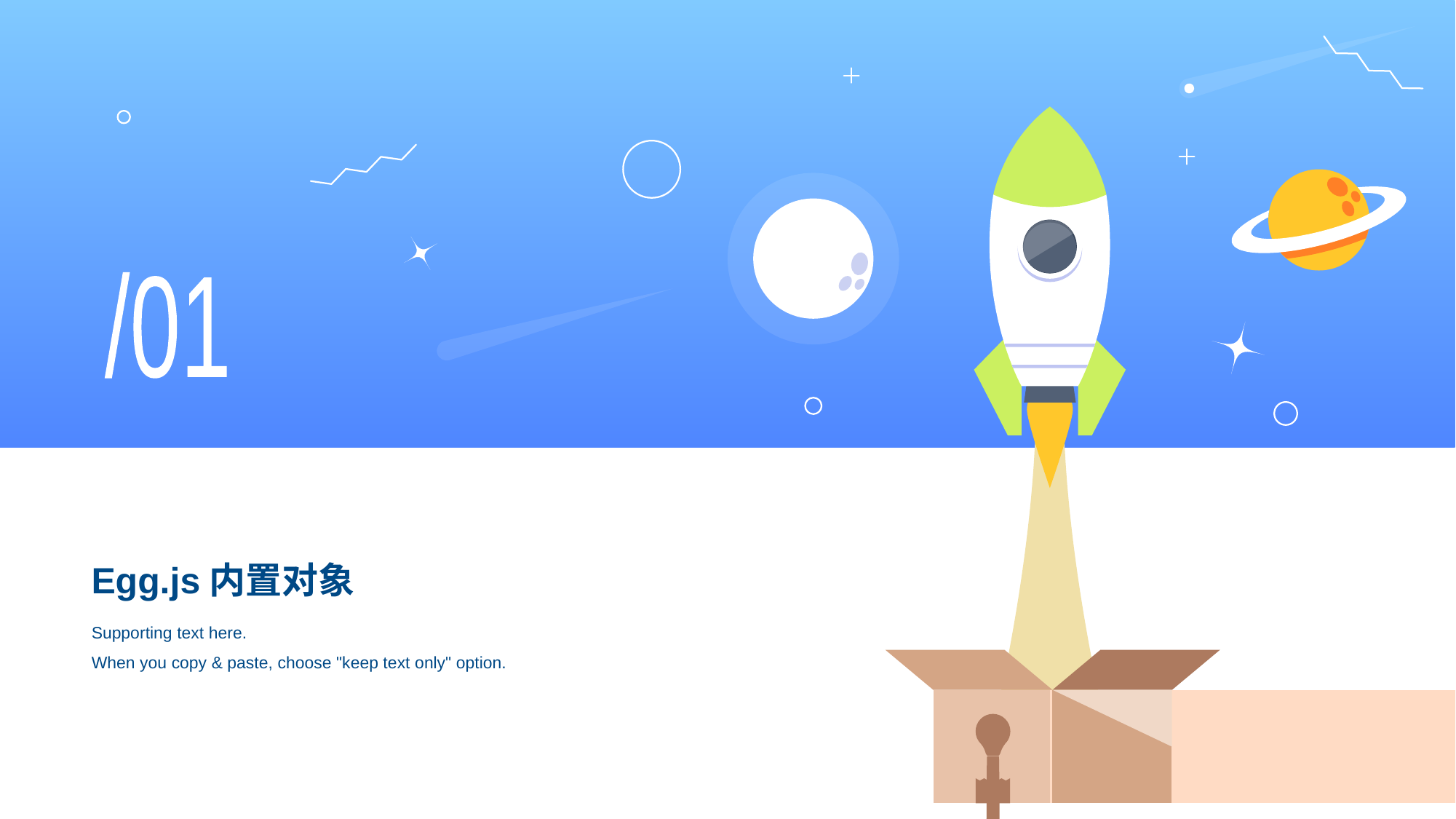

/01
# Egg.js内置对象
Supporting text here.
When you copy & paste, choose "keep text only" option.